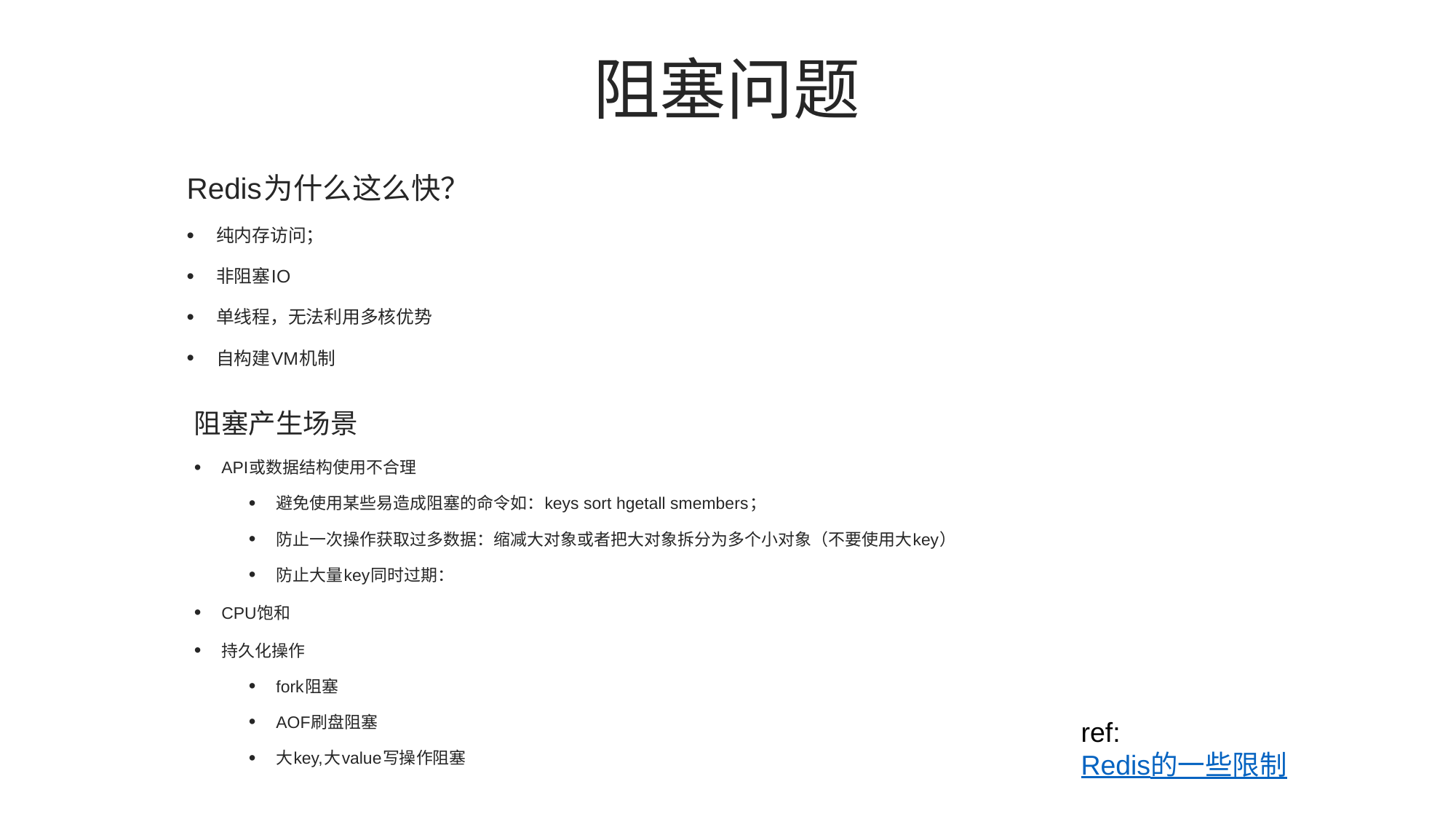

# 阻塞问题
Redis为什么这么快？
纯内存访问；
非阻塞IO
单线程，无法利用多核优势
自构建VM机制

阻塞产生场景
API或数据结构使用不合理
避免使用某些易造成阻塞的命令如：keys sort hgetall smembers；
防止一次操作获取过多数据：缩减大对象或者把大对象拆分为多个小对象（不要使用大key）
防止大量key同时过期：
CPU饱和
持久化操作
fork阻塞
AOF刷盘阻塞
大key,大value写操作阻塞

ref:
Redis的一些限制